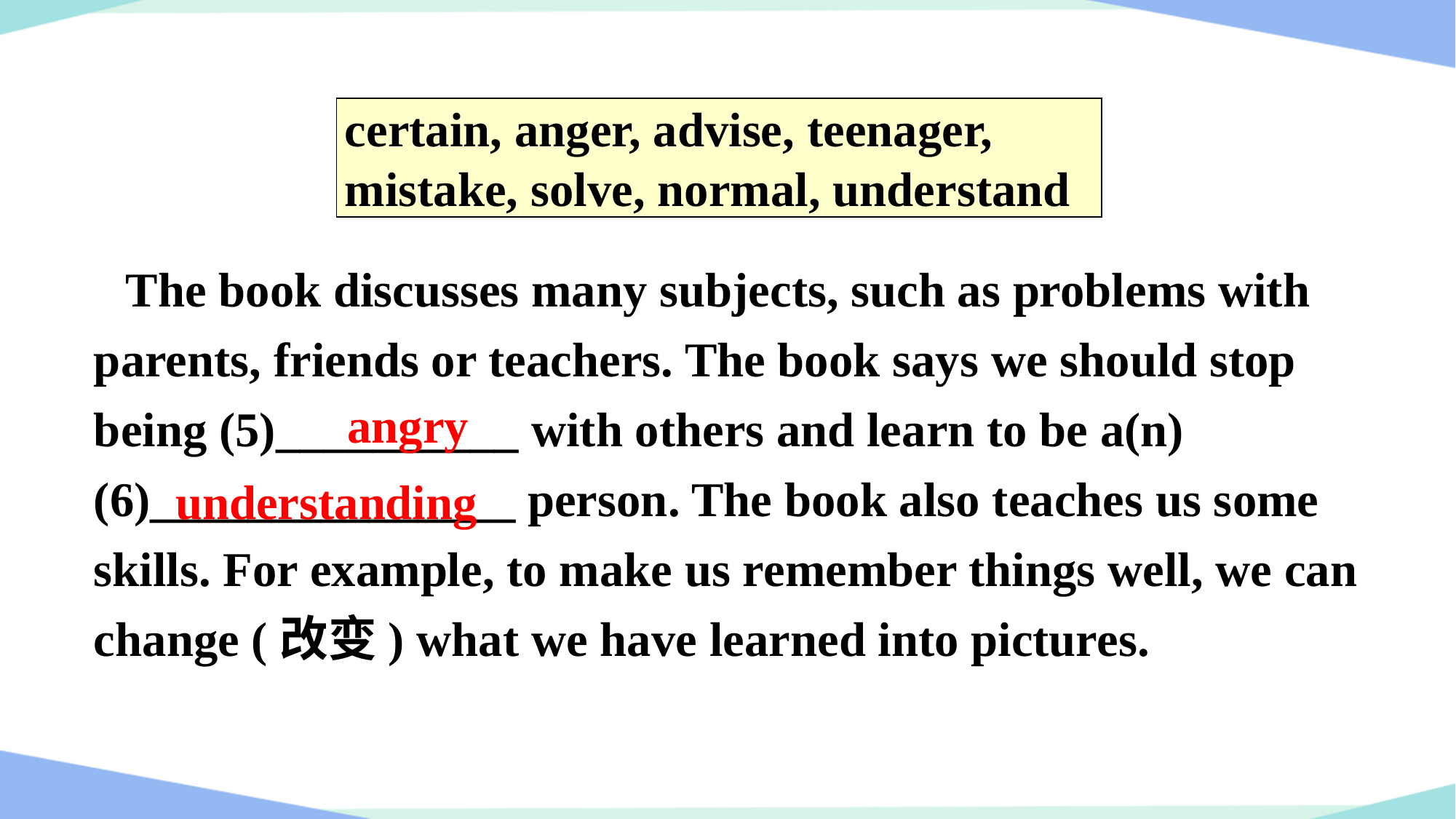

| certain, anger, advise, teenager, mistake, solve, normal, understand |
| --- |
The book discusses many subjects, such as problems with parents, friends or teachers. The book says we should stop being (5)__________ with others and learn to be a(n) (6)_______________ person. The book also teaches us some skills. For example, to make us remember things well, we can change (改变) what we have learned into pictures.
angry
understanding